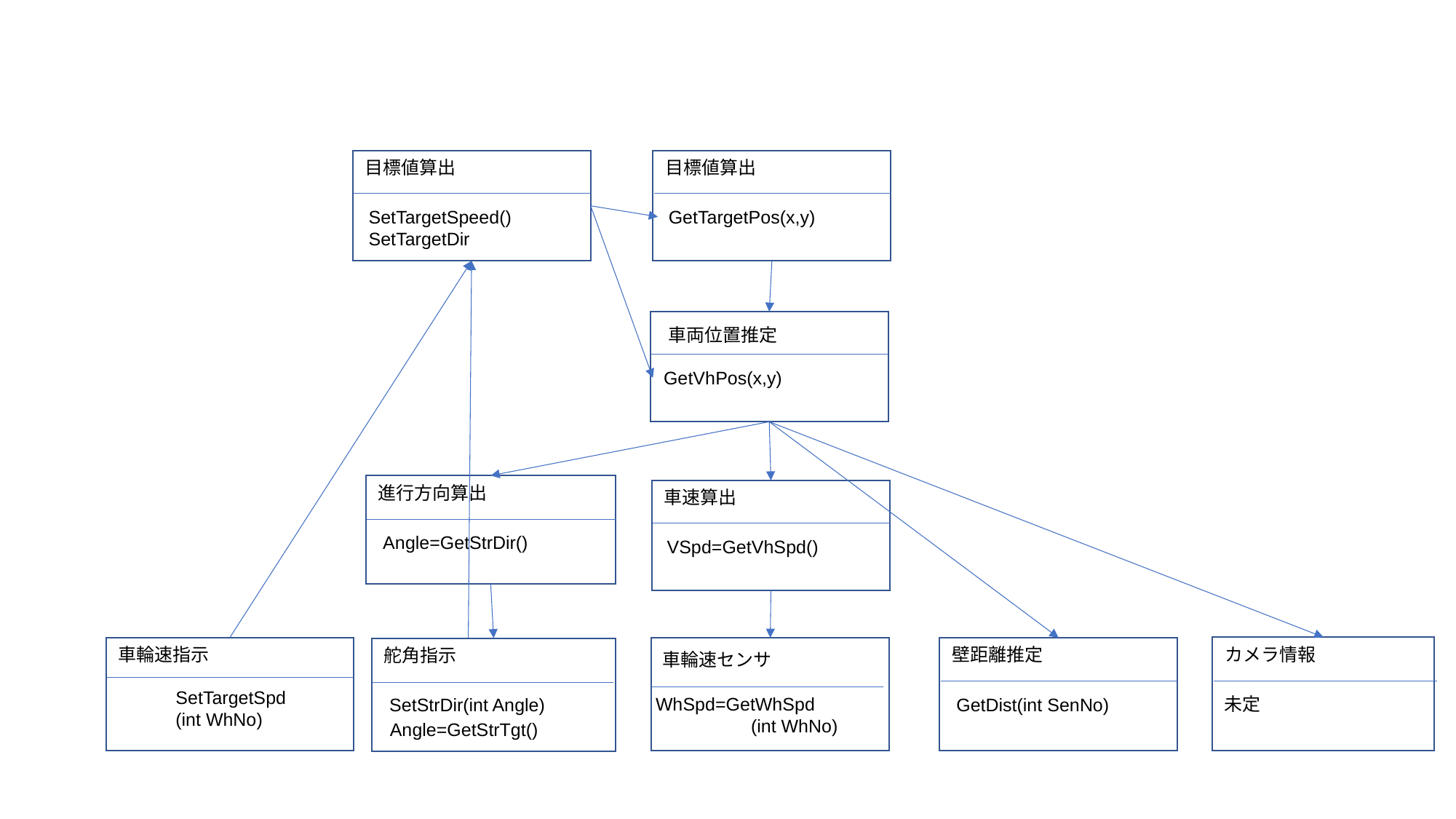

目標値算出
目標値算出
GetTargetPos(x,y)
SetTargetSpeed()
SetTargetDir

車両位置推定
GetVhPos(x,y)

進行方向算出

車速算出
Angle=GetStrDir()
VSpd=GetVhSpd()

カメラ情報

車輪速指示

壁距離推定
舵角指示
車輪速センサ
SetTargetSpd
(int WhNo)
未定
WhSpd=GetWhSpd
　　　　　(int WhNo)
GetDist(int SenNo)
SetStrDir(int Angle)
Angle=GetStrTgt()